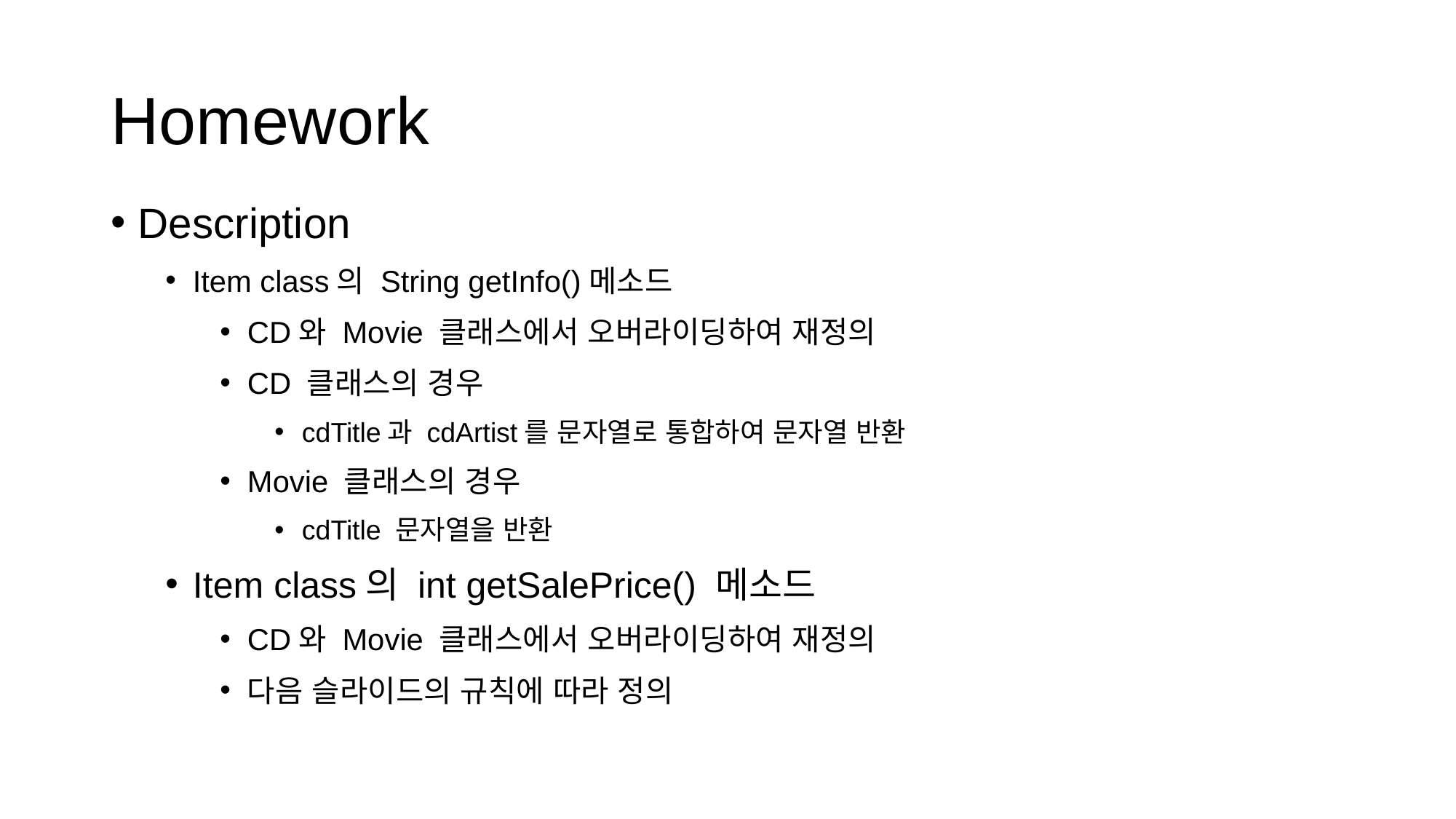

# Homework
Description
Item class의 String getInfo()메소드
CD와 Movie 클래스에서 오버라이딩하여 재정의
CD 클래스의 경우
cdTitle과 cdArtist를 문자열로 통합하여 문자열 반환
Movie 클래스의 경우
cdTitle 문자열을 반환
Item class의 int getSalePrice() 메소드
CD와 Movie 클래스에서 오버라이딩하여 재정의
다음 슬라이드의 규칙에 따라 정의